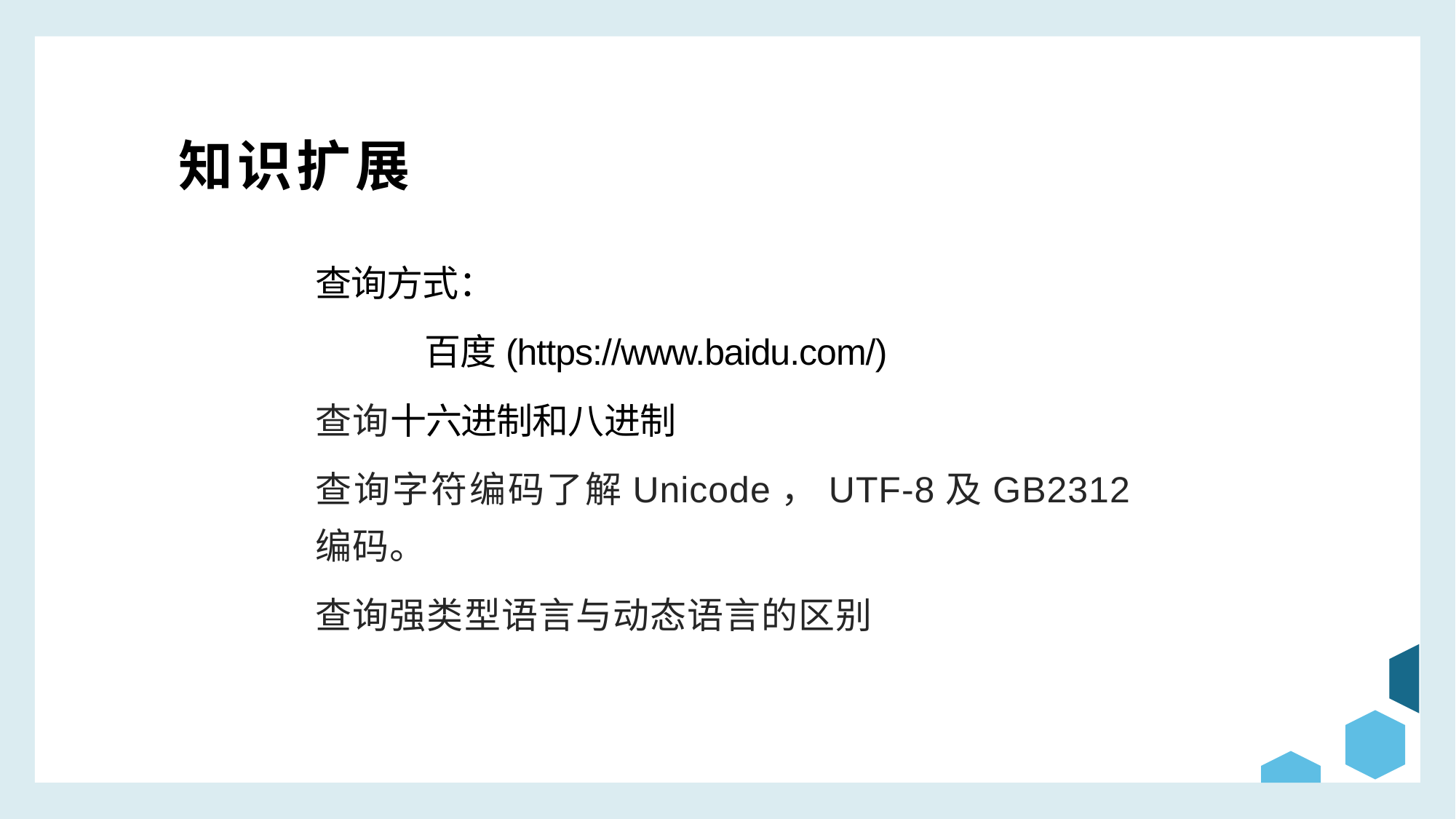

知识扩展
查询方式：
	百度(https://www.baidu.com/)
查询十六进制和八进制
查询字符编码了解Unicode，UTF-8及GB2312编码。
查询强类型语言与动态语言的区别